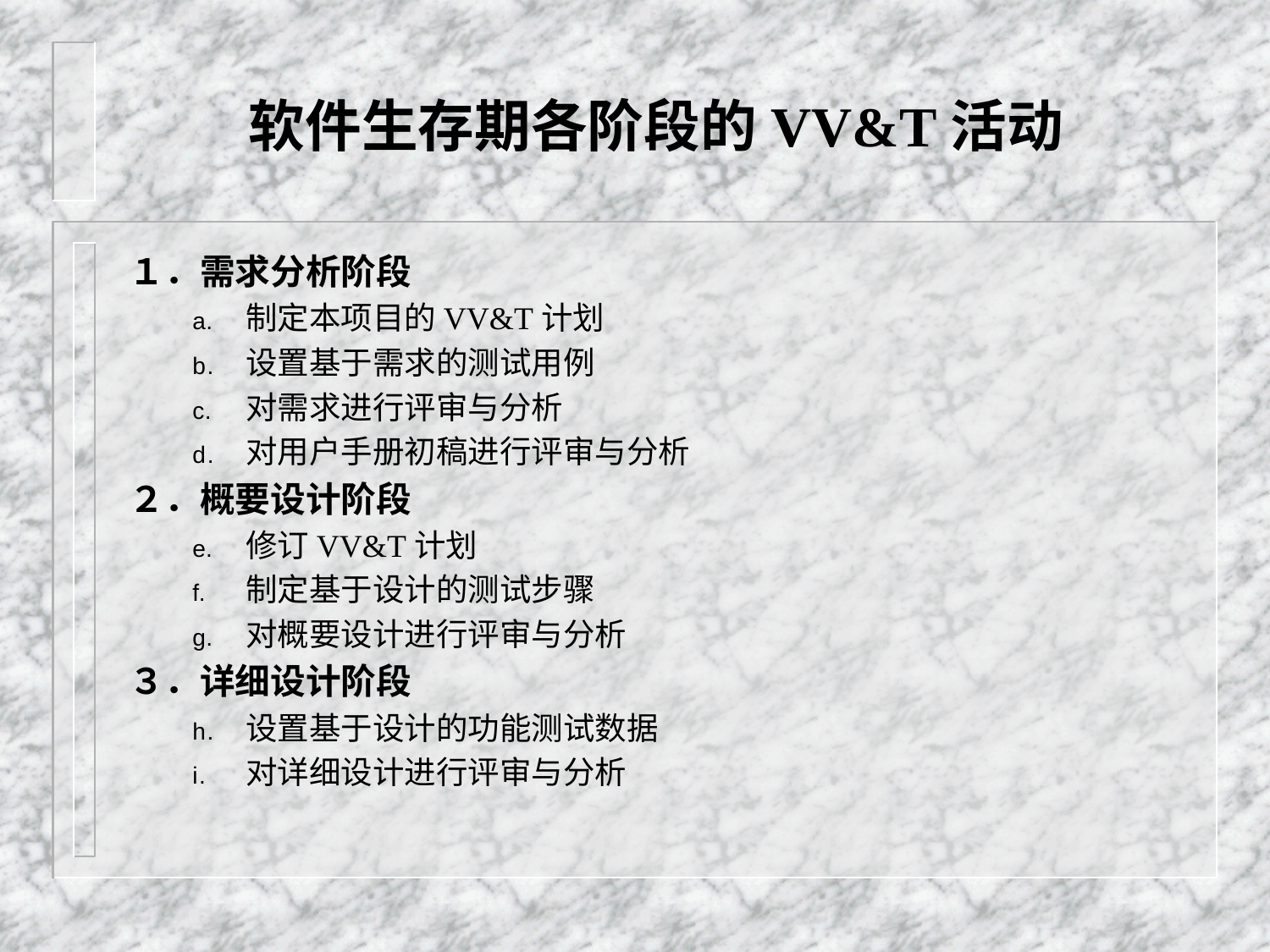

软件生存期各阶段的VV&T活动
１．需求分析阶段
制定本项目的VV&T计划
设置基于需求的测试用例
对需求进行评审与分析
对用户手册初稿进行评审与分析
２．概要设计阶段
修订VV&T计划
制定基于设计的测试步骤
对概要设计进行评审与分析
３．详细设计阶段
设置基于设计的功能测试数据
对详细设计进行评审与分析